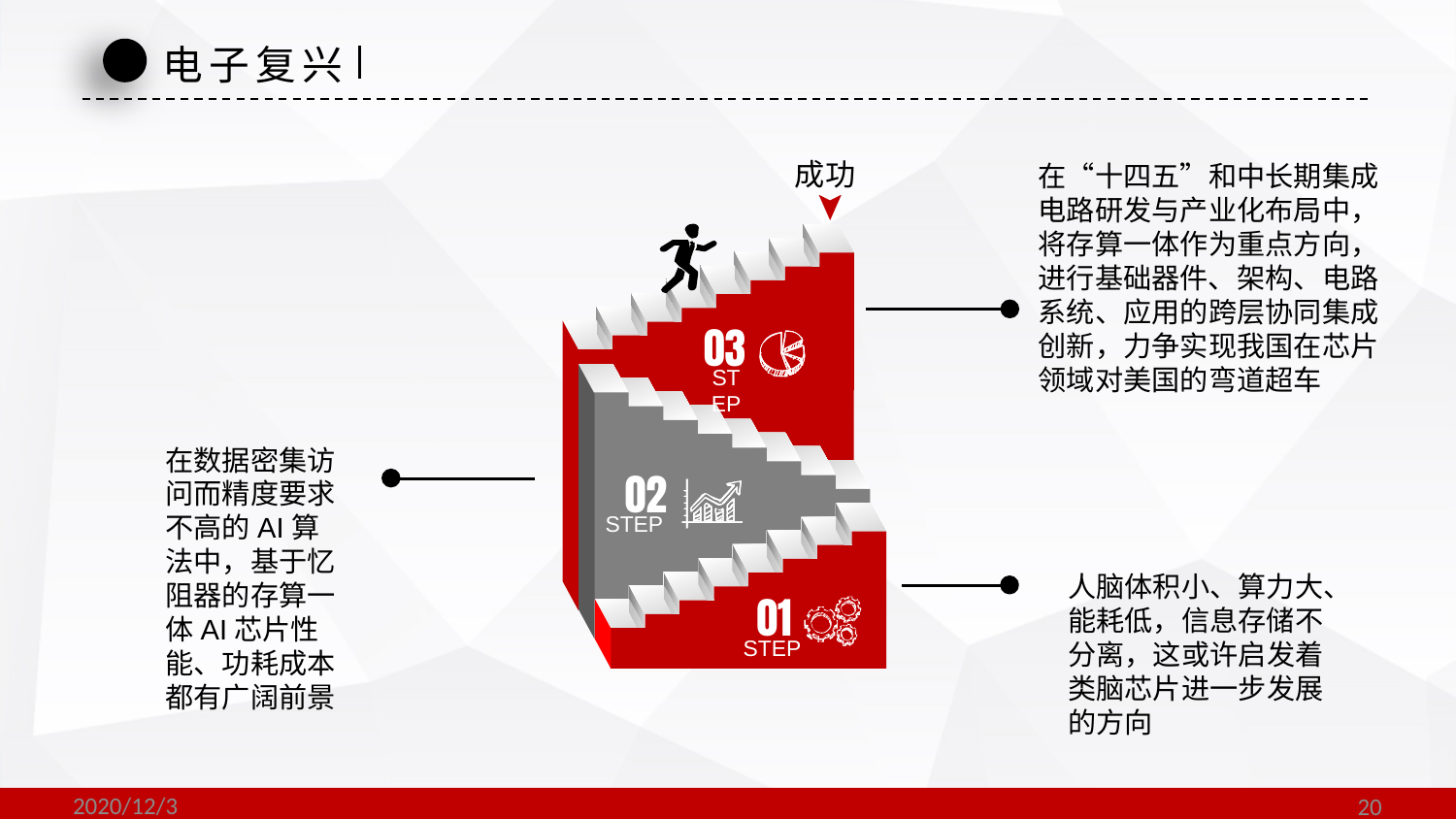

电子复兴

成功
在“十四五”和中长期集成电路研发与产业化布局中，将存算一体作为重点方向，进行基础器件、架构、电路系统、应用的跨层协同集成创新，力争实现我国在芯片领域对美国的弯道超车

03
STEP

在数据密集访问而精度要求不高的AI算法中，基于忆阻器的存算一体AI芯片性能、功耗成本都有广阔前景

02
STEP

人脑体积小、算力大、能耗低，信息存储不分离，这或许启发着类脑芯片进一步发展的方向

01
STEP

2020/12/3
20